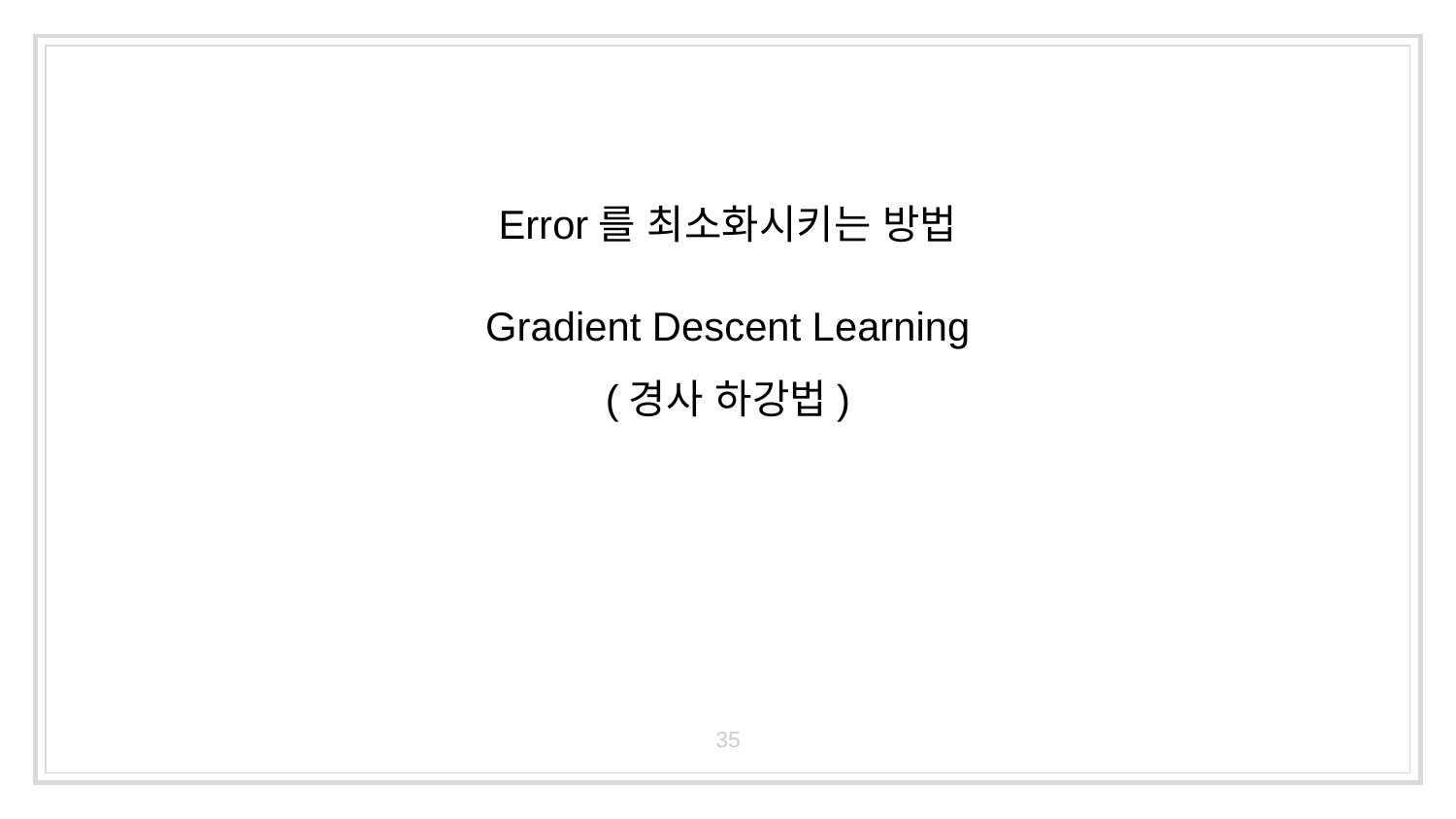

Error를 최소화시키는 방법
# Gradient Descent Learning (경사 하강법)
35